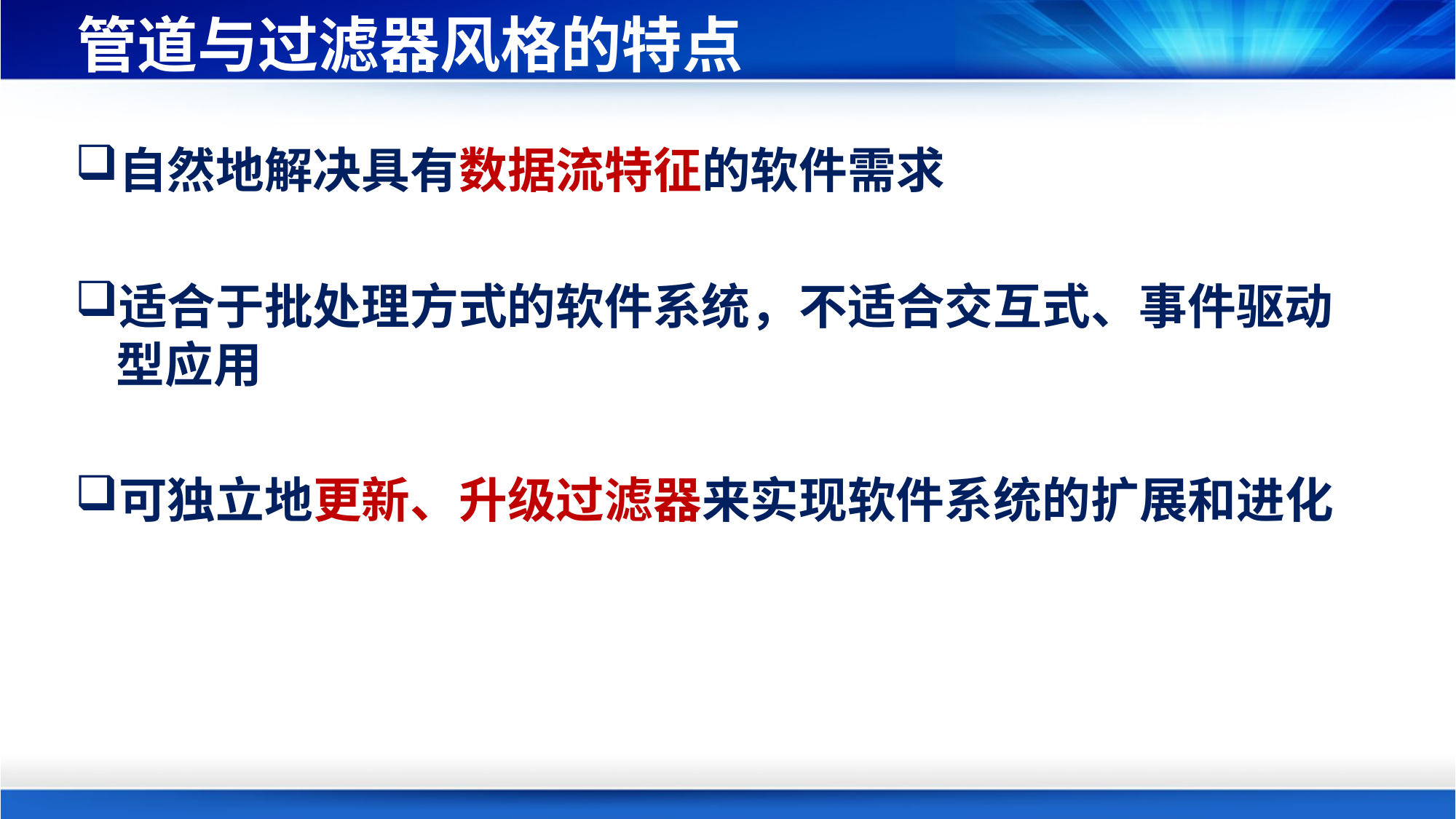

# 管道与过滤器风格的特点
自然地解决具有数据流特征的软件需求

适合于批处理方式的软件系统，不适合交互式、事件驱动型应用

可独立地更新、升级过滤器来实现软件系统的扩展和进化